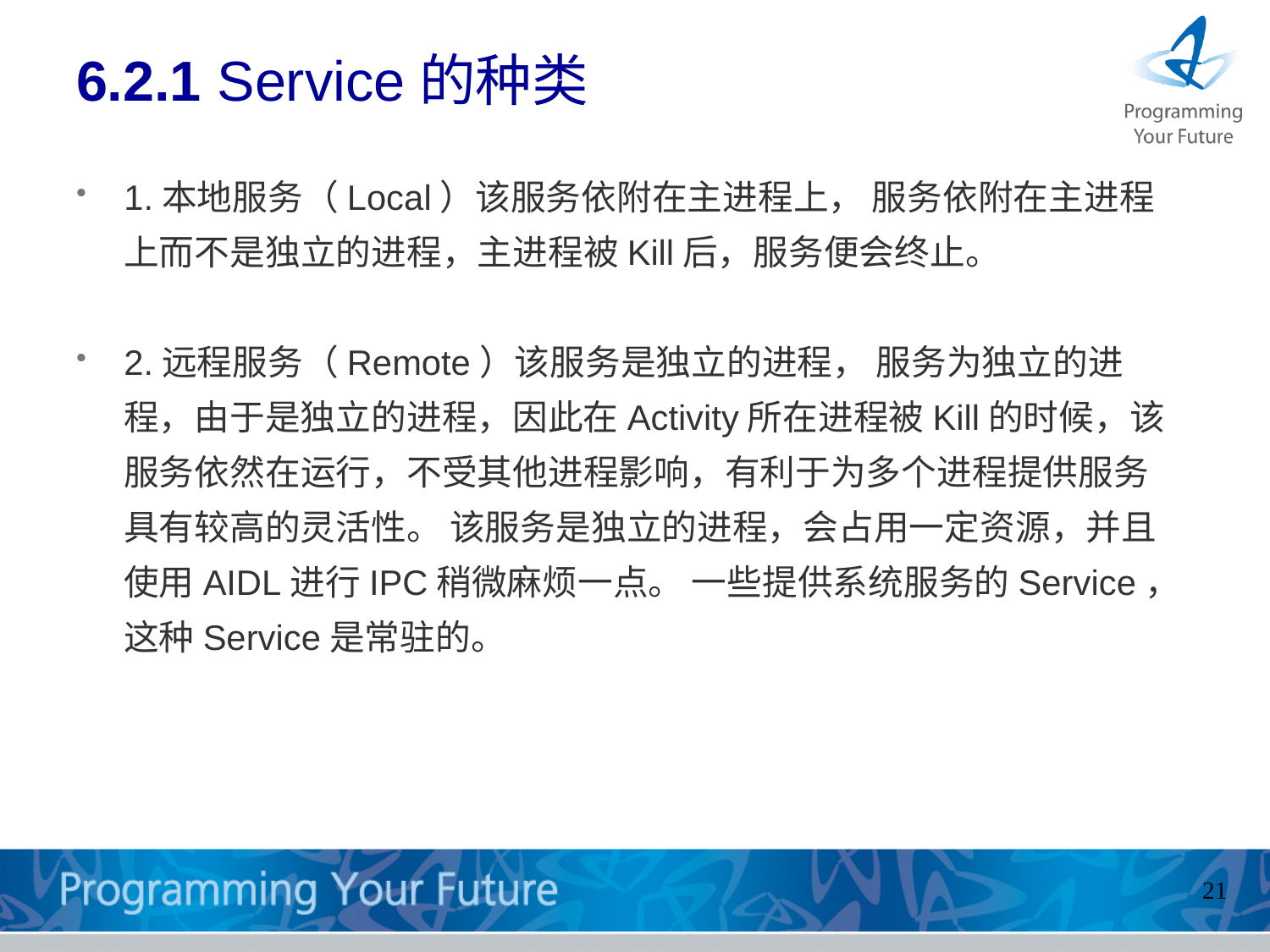

6.2.1 Service的种类
1.本地服务（Local）该服务依附在主进程上， 服务依附在主进程上而不是独立的进程，主进程被Kill后，服务便会终止。

2.远程服务（Remote）该服务是独立的进程， 服务为独立的进程，由于是独立的进程，因此在Activity所在进程被Kill的时候，该服务依然在运行，不受其他进程影响，有利于为多个进程提供服务具有较高的灵活性。 该服务是独立的进程，会占用一定资源，并且使用AIDL进行IPC稍微麻烦一点。 一些提供系统服务的Service，这种Service是常驻的。